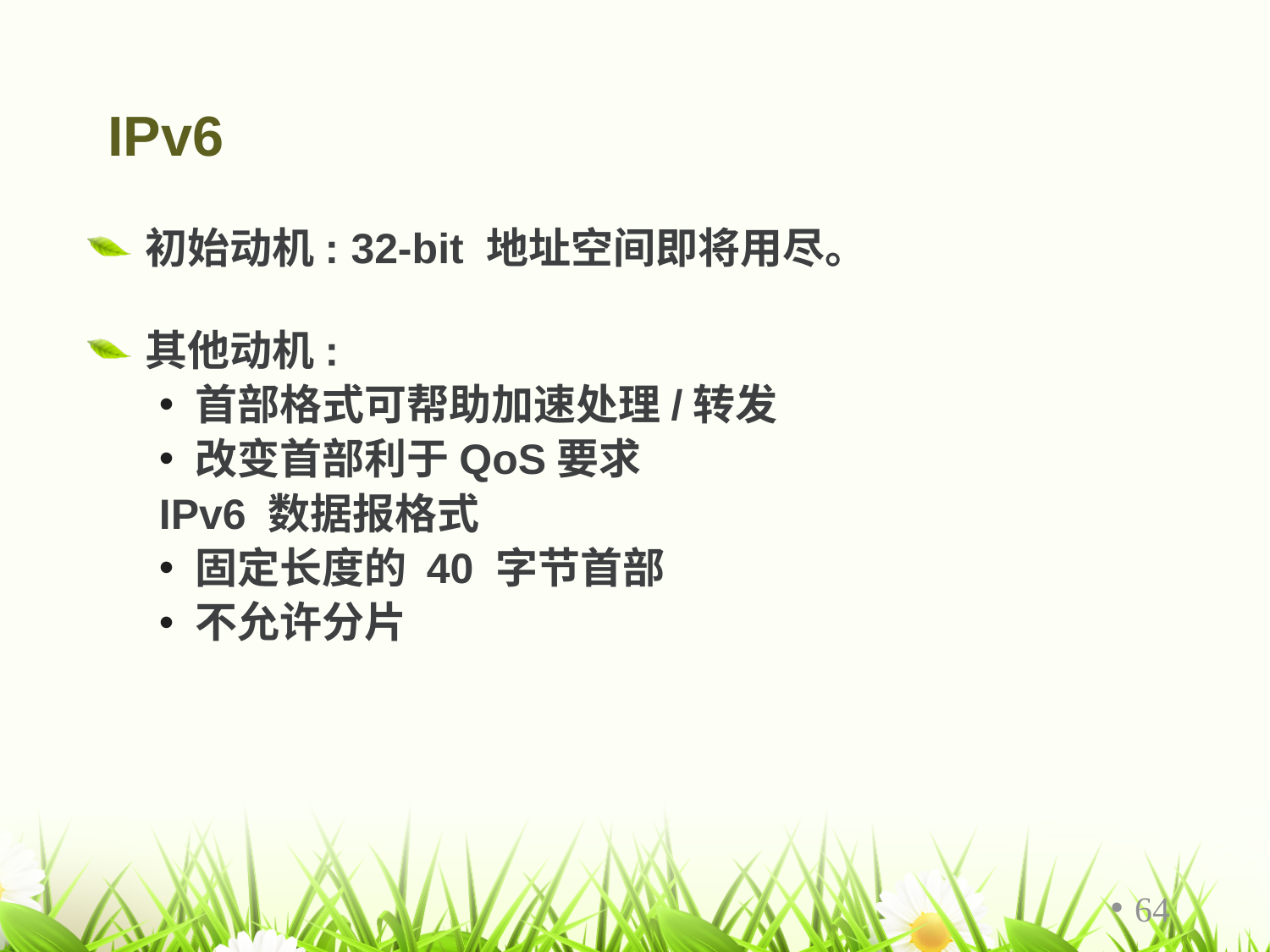

# IPv6
初始动机: 32-bit 地址空间即将用尽。
其他动机:
首部格式可帮助加速处理/转发
改变首部利于QoS要求
IPv6 数据报格式
固定长度的 40 字节首部
不允许分片
64